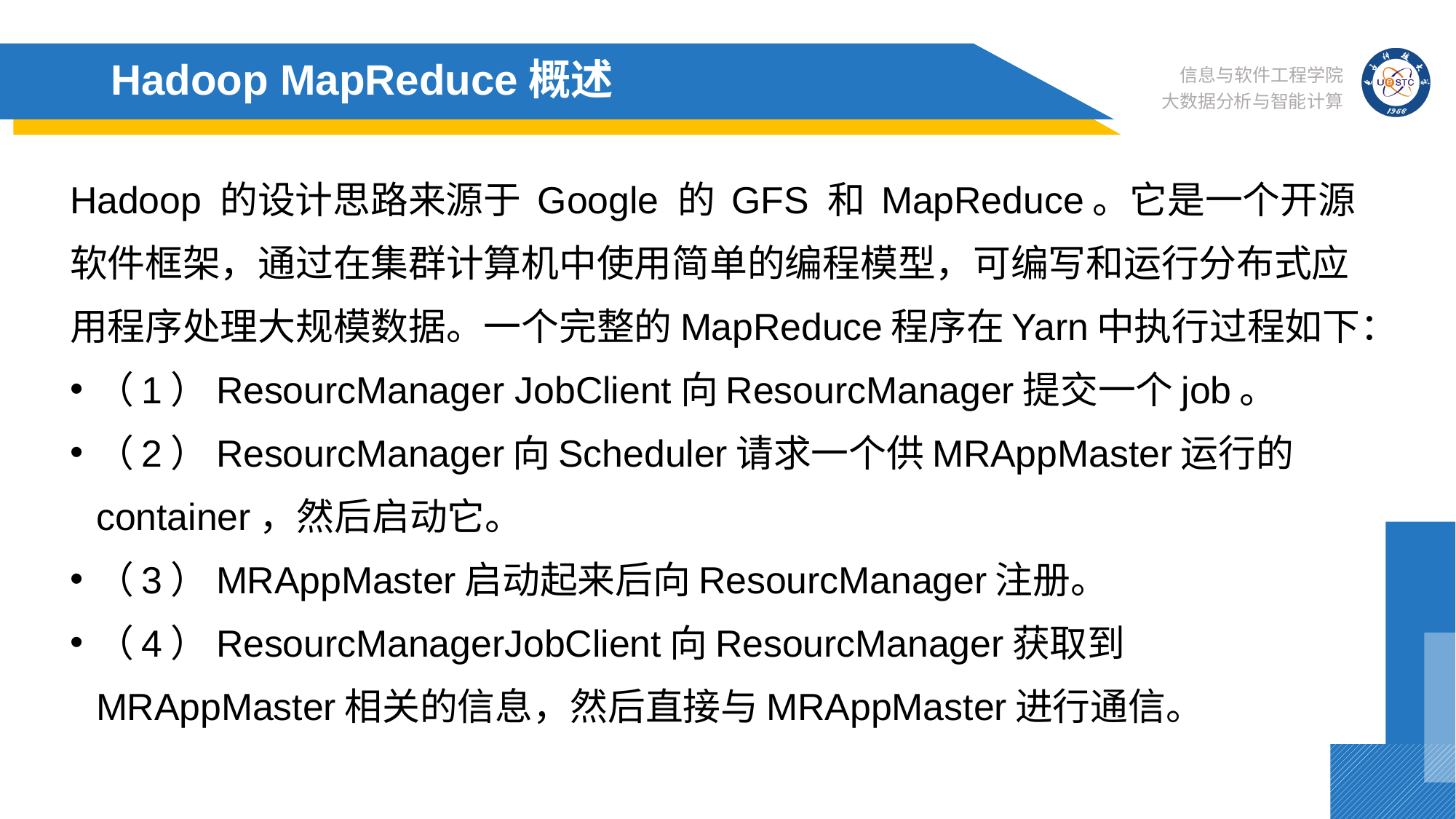

# Hadoop MapReduce概述
Hadoop 的设计思路来源于 Google 的 GFS 和 MapReduce。它是一个开源软件框架，通过在集群计算机中使用简单的编程模型，可编写和运行分布式应用程序处理大规模数据。一个完整的MapReduce程序在Yarn中执行过程如下：
（1）ResourcManager JobClient向ResourcManager提交一个job。
（2）ResourcManager向Scheduler请求一个供MRAppMaster运行的container，然后启动它。
（3）MRAppMaster启动起来后向ResourcManager注册。
（4）ResourcManagerJobClient向ResourcManager获取到MRAppMaster相关的信息，然后直接与MRAppMaster进行通信。